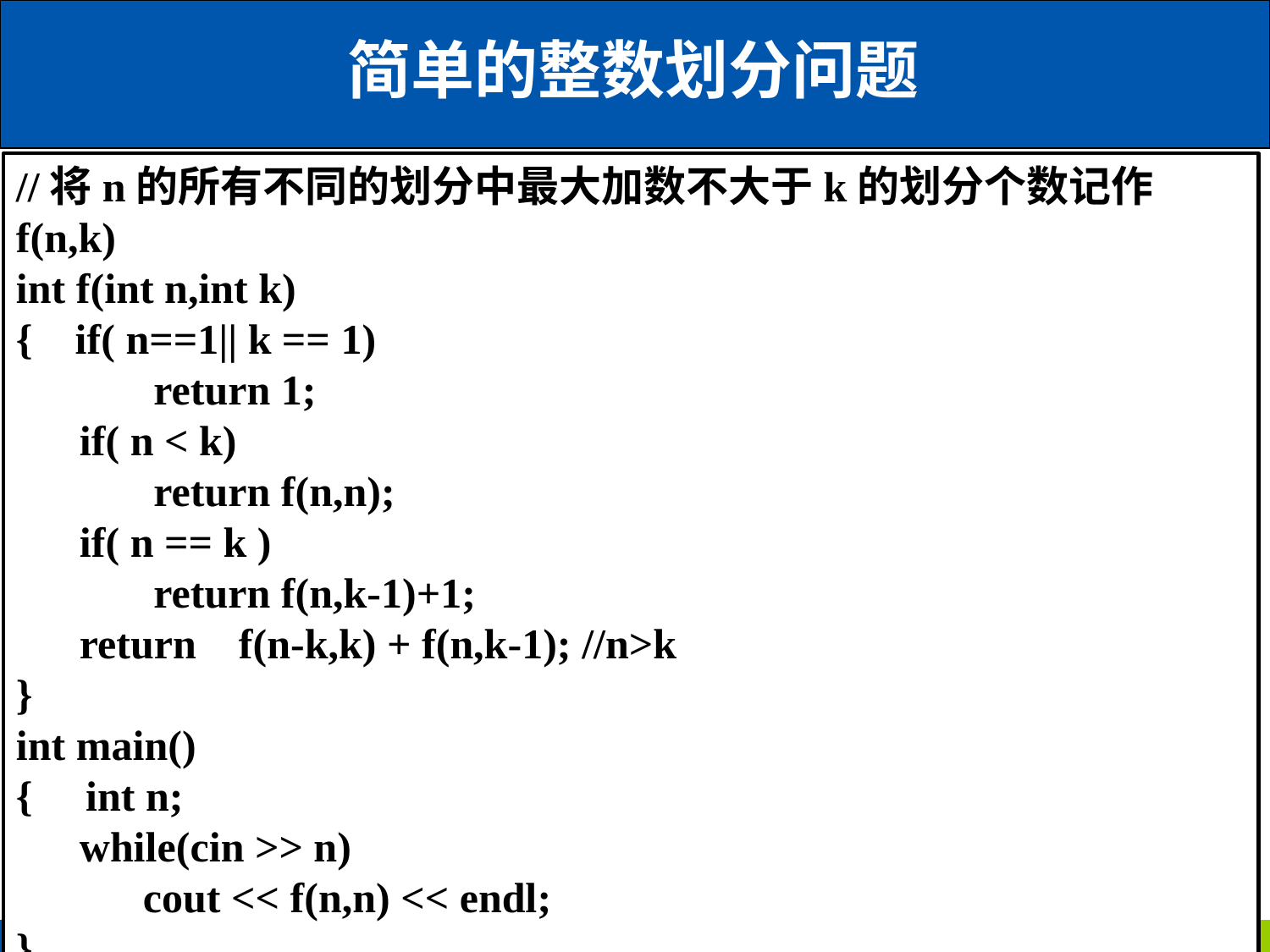

# 简单的整数划分问题
//将n的所有不同的划分中最大加数不大于k的划分个数记作f(n,k)
int f(int n,int k)
{    if( n==1|| k == 1)
             return 1;
      if( n < k)
             return f(n,n);
      if( n == k )
             return f(n,k-1)+1;
      return    f(n-k,k) + f(n,k-1); //n>k
}
int main()
{     int n;
      while(cin >> n)
            cout << f(n,n) << endl;
}